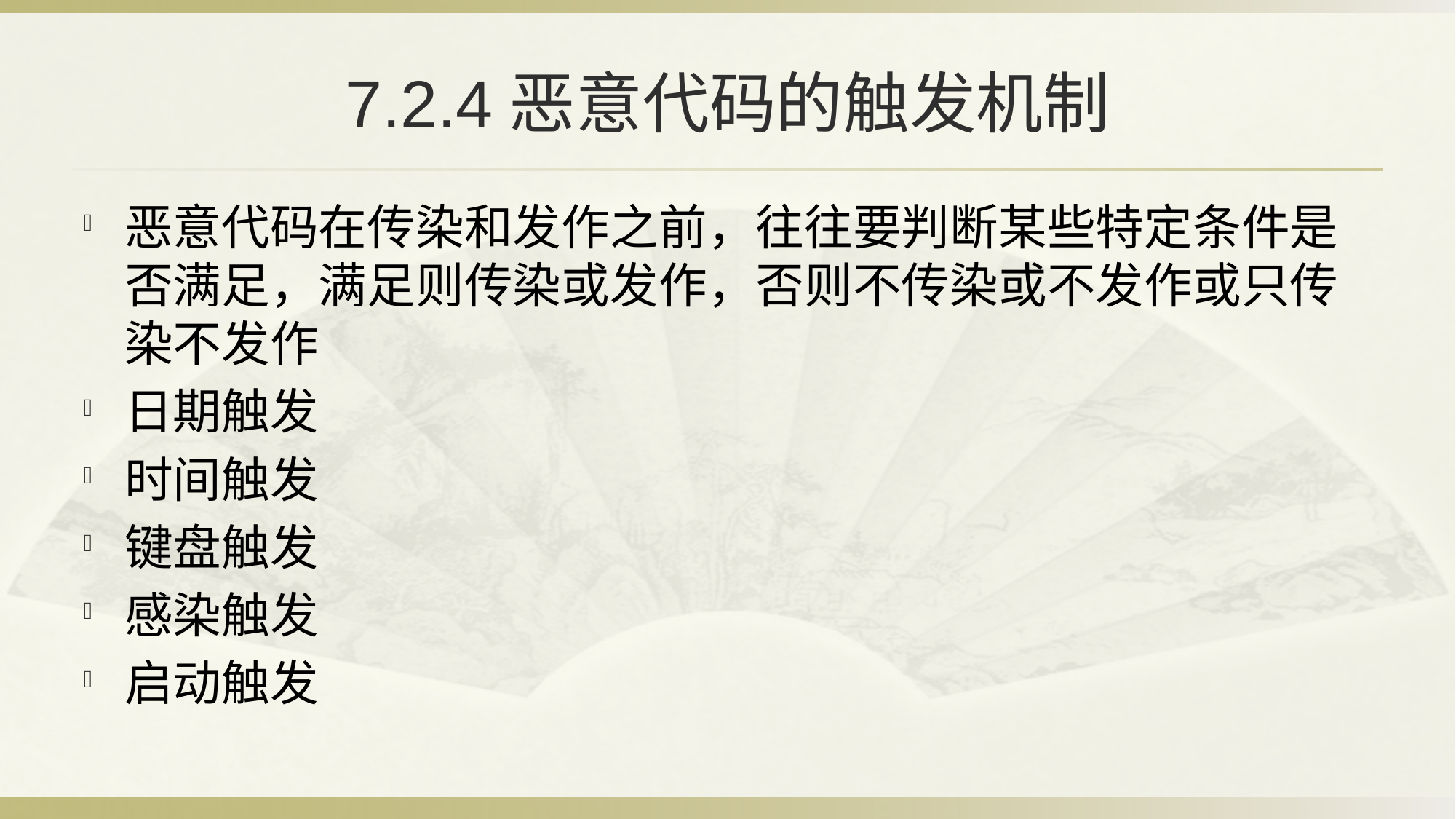

# 7.2.4恶意代码的触发机制
恶意代码在传染和发作之前，往往要判断某些特定条件是否满足，满足则传染或发作，否则不传染或不发作或只传染不发作
日期触发
时间触发
键盘触发
感染触发
启动触发